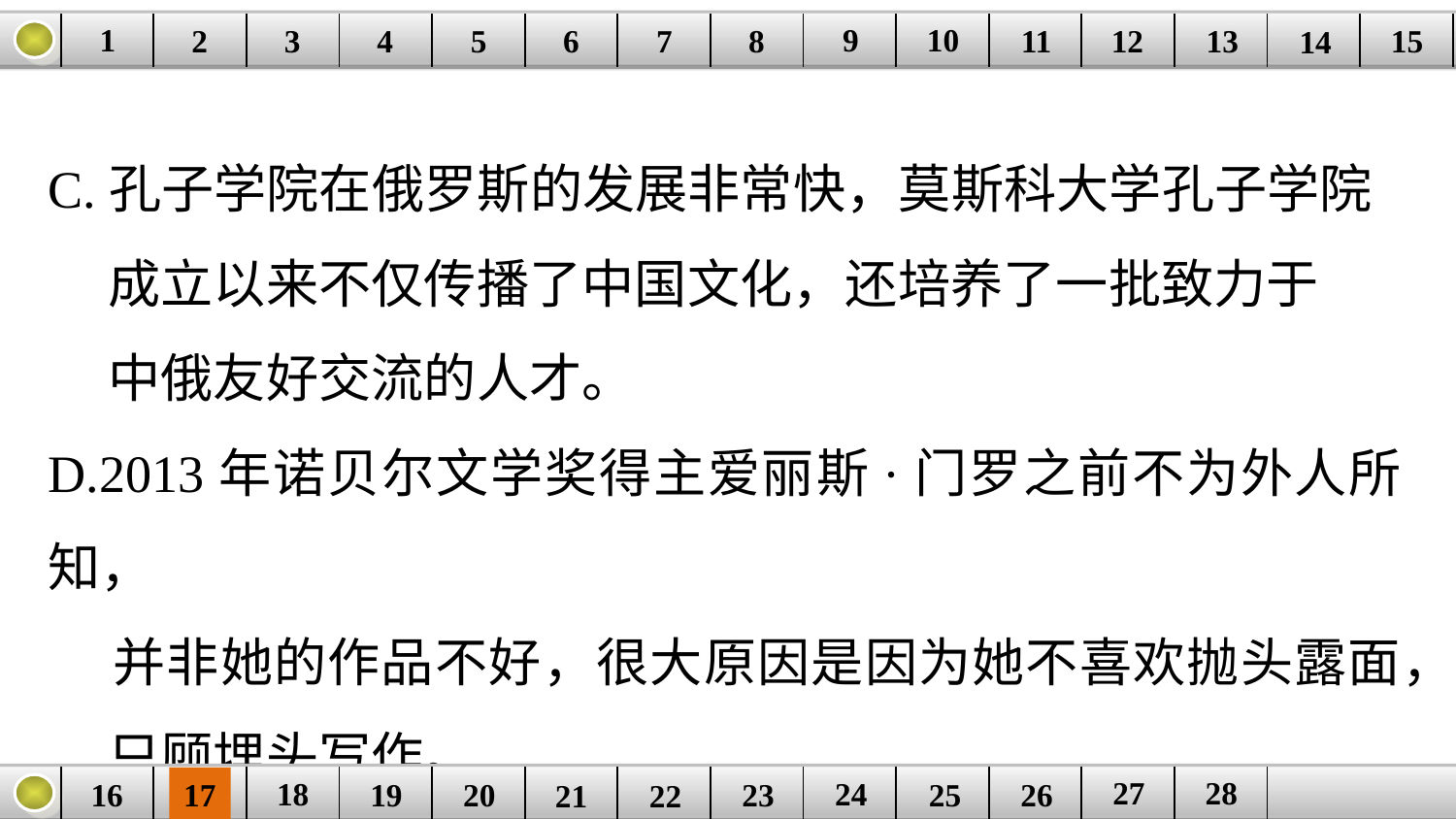

9
10
1
3
4
5
6
8
11
2
12
15
|  |  |  |  |  |  |  |  |  |  |  |  |  |  |  |
| --- | --- | --- | --- | --- | --- | --- | --- | --- | --- | --- | --- | --- | --- | --- |
7
13
14

C.孔子学院在俄罗斯的发展非常快，莫斯科大学孔子学院
    成立以来不仅传播了中国文化，还培养了一批致力于
    中俄友好交流的人才。
D.2013年诺贝尔文学奖得主爱丽斯·门罗之前不为外人所知，
    并非她的作品不好，很大原因是因为她不喜欢抛头露面，
    只顾埋头写作。

27
28
18
24
16
25
26
|  |  |  |  |  |  |  |  |  |  |  |  |  |
| --- | --- | --- | --- | --- | --- | --- | --- | --- | --- | --- | --- | --- |
23
17
19
20
21
22